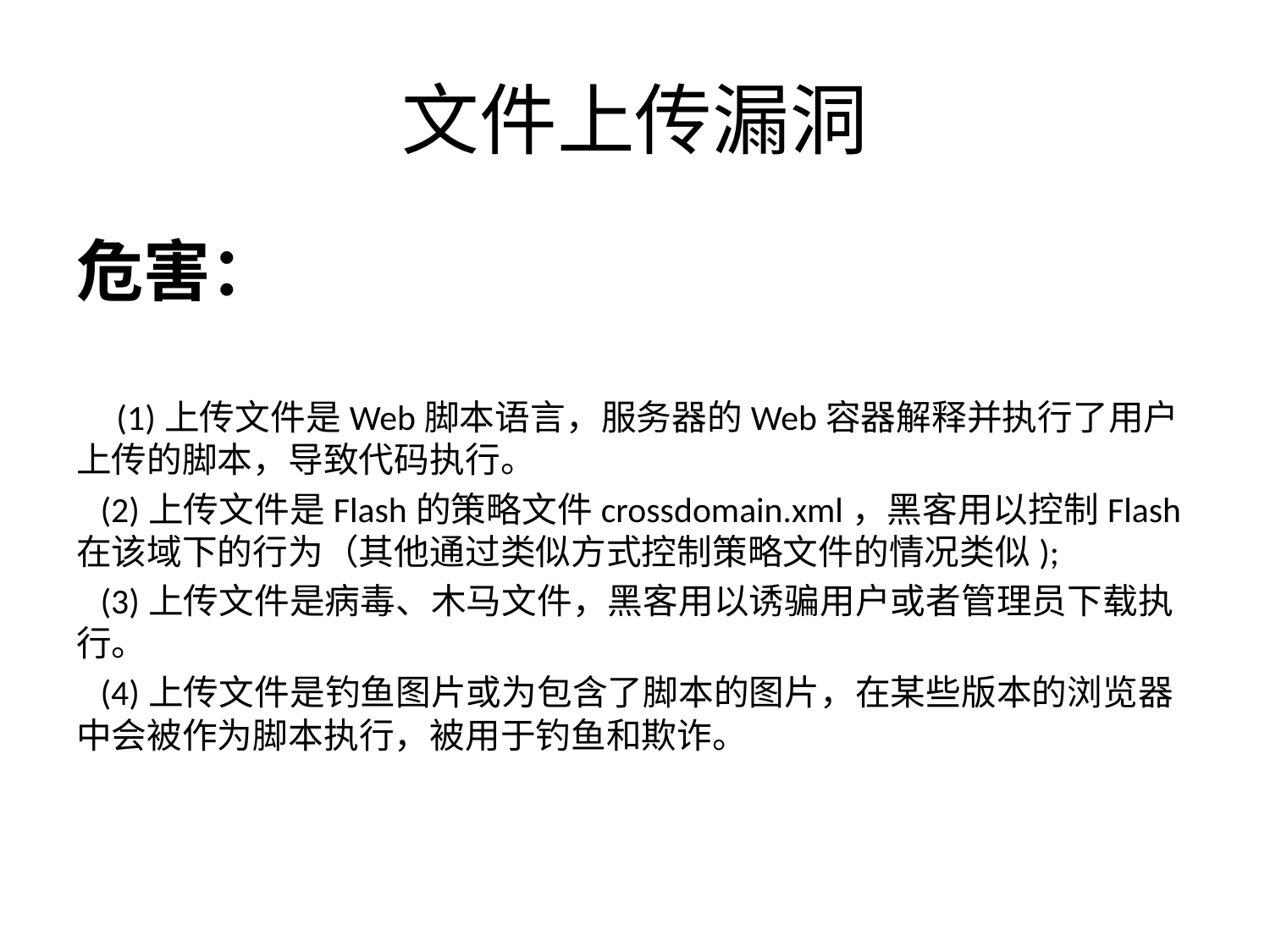

# 文件上传漏洞
危害：

     (1)上传文件是Web脚本语言，服务器的Web容器解释并执行了用户上传的脚本，导致代码执行。
   (2)上传文件是Flash的策略文件crossdomain.xml，黑客用以控制Flash在该域下的行为（其他通过类似方式控制策略文件的情况类似);
   (3)上传文件是病毒、木马文件，黑客用以诱骗用户或者管理员下载执行。
   (4)上传文件是钓鱼图片或为包含了脚本的图片，在某些版本的浏览器中会被作为脚本执行，被用于钓鱼和欺诈。